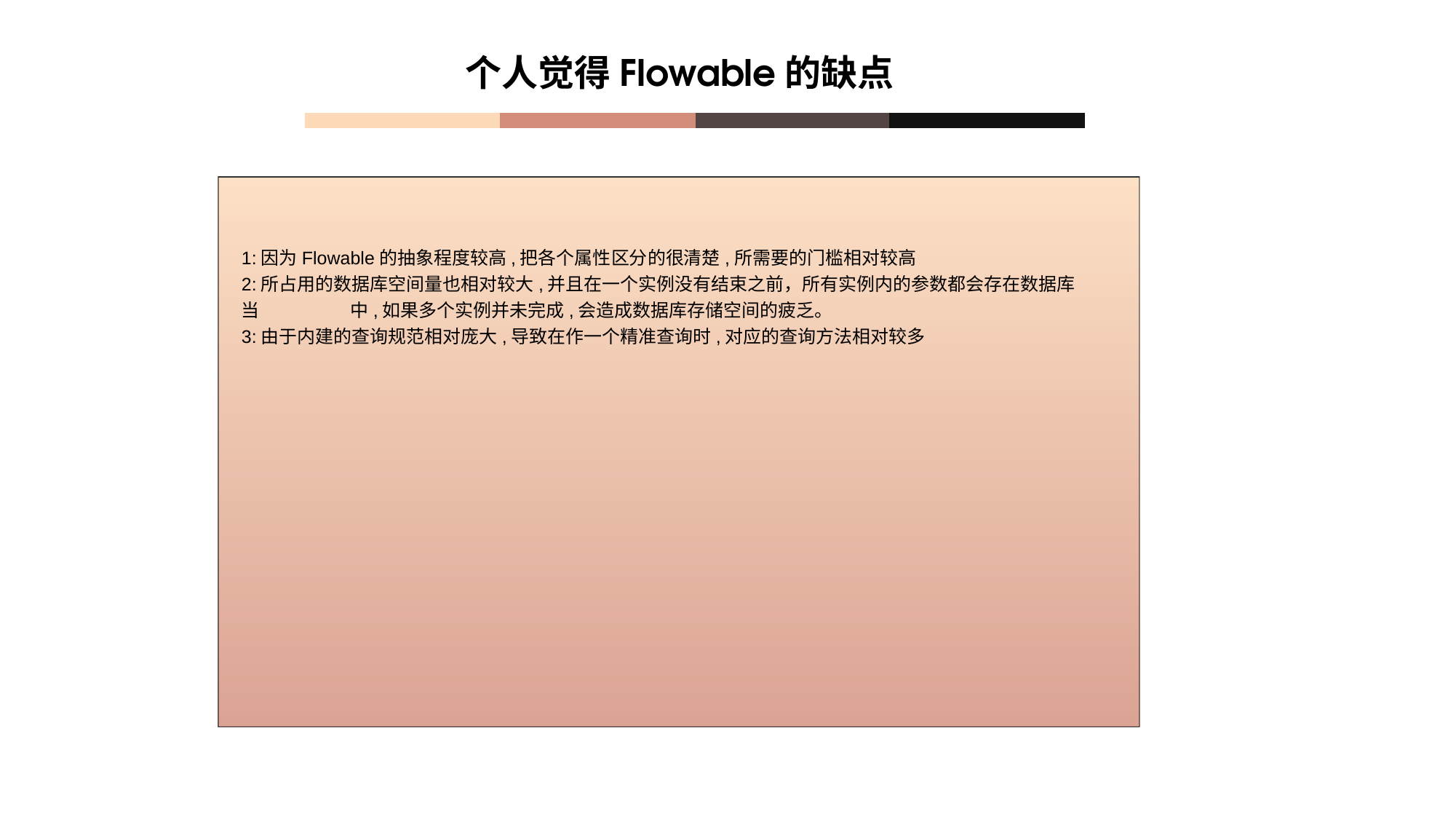

个人觉得Flowable的缺点

1:因为Flowable的抽象程度较高,把各个属性区分的很清楚,所需要的门槛相对较高
2:所占用的数据库空间量也相对较大,并且在一个实例没有结束之前，所有实例内的参数都会存在数据库当	中,如果多个实例并未完成,会造成数据库存储空间的疲乏。
3:由于内建的查询规范相对庞大,导致在作一个精准查询时,对应的查询方法相对较多